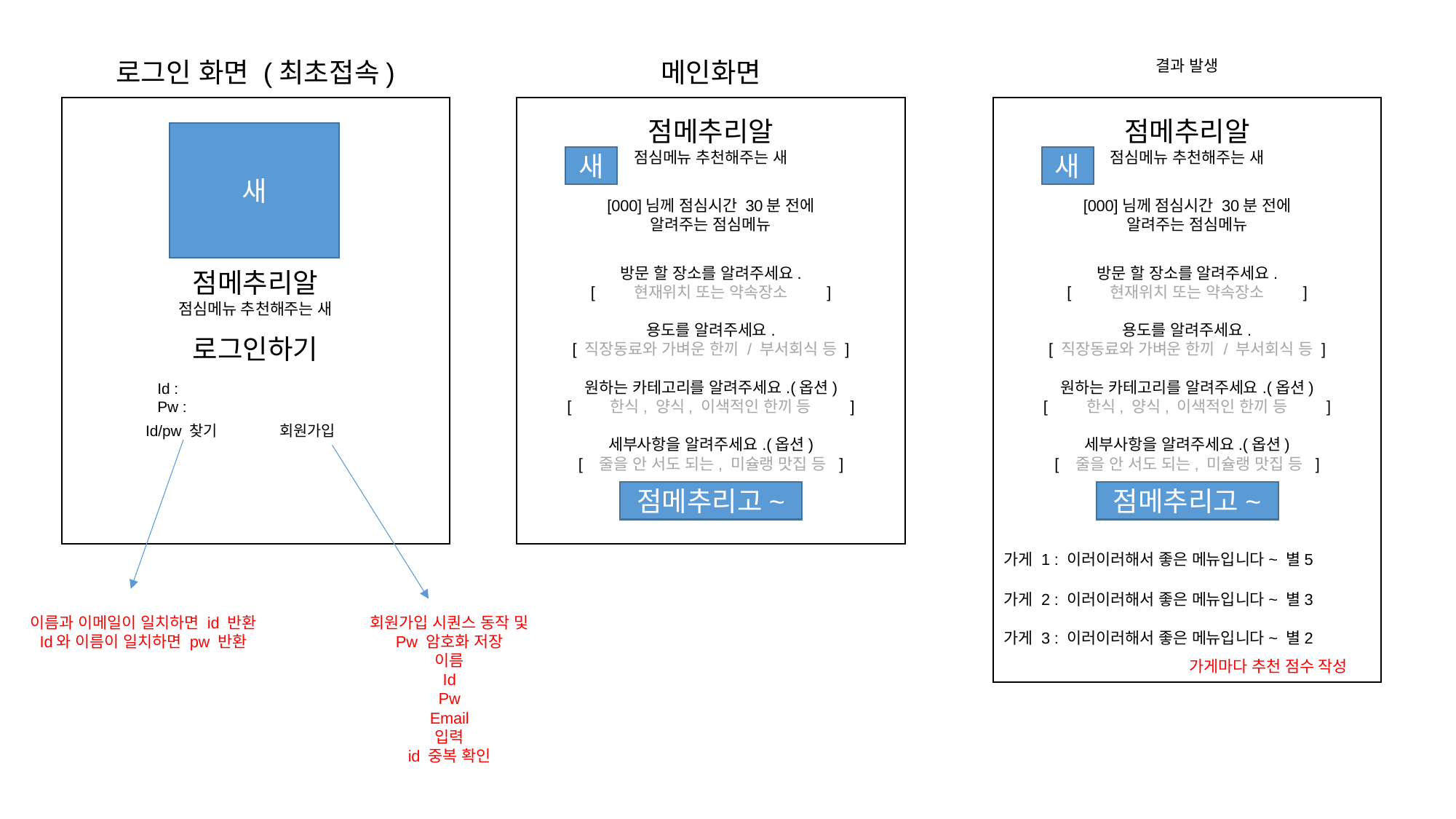

로그인 화면 (최초접속)
메인화면
결과 발생

점메추리알
점심메뉴 추천해주는 새
점메추리알
점심메뉴 추천해주는 새
새
새
새
[000]님께 점심시간 30분 전에
알려주는 점심메뉴
[000]님께 점심시간 30분 전에
알려주는 점심메뉴
방문 할 장소를 알려주세요.
[        현재위치 또는 약속장소        ]

용도를 알려주세요.
[ 직장동료와 가벼운 한끼 / 부서회식 등 ]

원하는 카테고리를 알려주세요.(옵션)
[        한식, 양식, 이색적인 한끼 등        ]

세부사항을 알려주세요.(옵션)
[   줄을 안 서도 되는, 미슐랭 맛집 등  ]

방문 할 장소를 알려주세요.
[        현재위치 또는 약속장소        ]

용도를 알려주세요.
[ 직장동료와 가벼운 한끼 / 부서회식 등 ]

원하는 카테고리를 알려주세요.(옵션)
[        한식, 양식, 이색적인 한끼 등        ]

세부사항을 알려주세요.(옵션)
[   줄을 안 서도 되는, 미슐랭 맛집 등  ]

점메추리알
점심메뉴 추천해주는 새
로그인하기
Id :
Pw :
Id/pw 찾기               회원가입
점메추리고~
점메추리고~
가게 1 : 이러이러해서 좋은 메뉴입니다~ 별5
가게 2 : 이러이러해서 좋은 메뉴입니다~ 별3
이름과 이메일이 일치하면 id 반환
Id와 이름이 일치하면 pw 반환
회원가입 시퀀스 동작 및
Pw 암호화 저장
이름
Id
Pw
Email
입력
id 중복 확인
가게 3 : 이러이러해서 좋은 메뉴입니다~ 별2
가게마다 추천 점수 작성